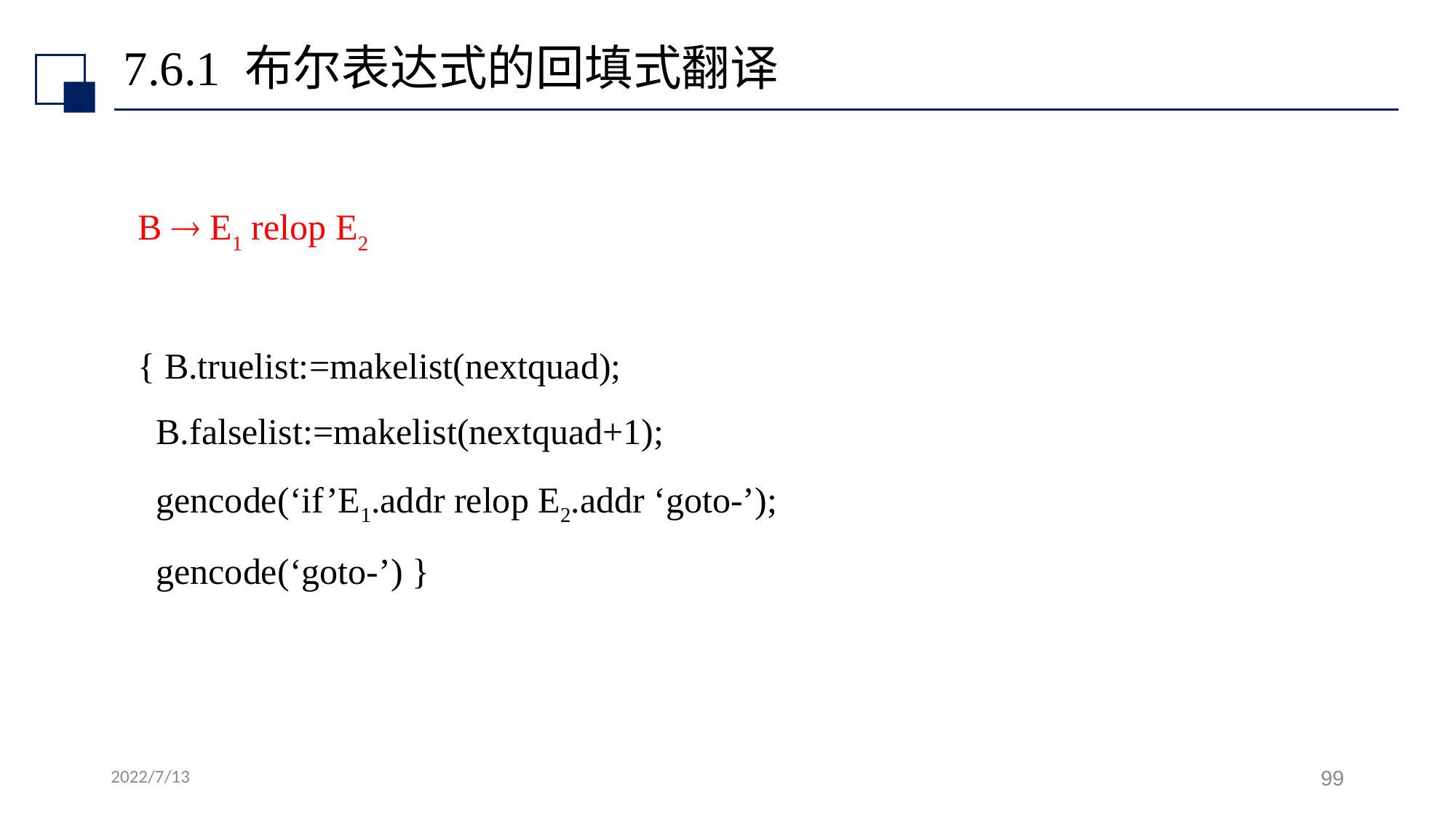

# 7.6.1 布尔表达式的回填式翻译
B → E1 relop E2

{ B.truelist:=makelist(nextquad);
  B.falselist:=makelist(nextquad+1);
  gencode(‘if’E1.addr relop E2.addr ‘goto-’);
  gencode(‘goto-’) }
2022/7/13
99